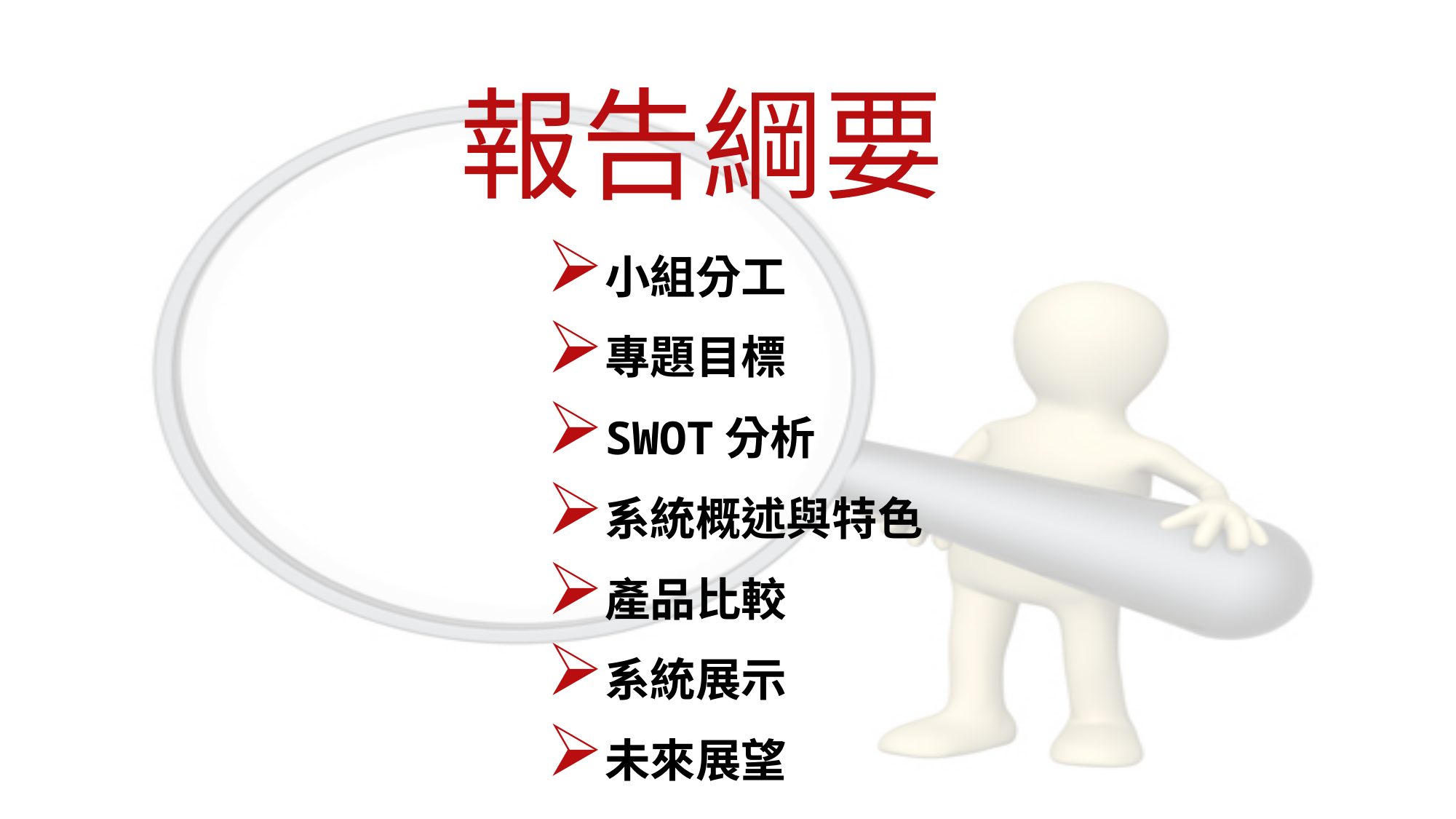

# 報告綱要
小組分工
專題目標
SWOT分析
系統概述與特色
產品比較
系統展示
未來展望